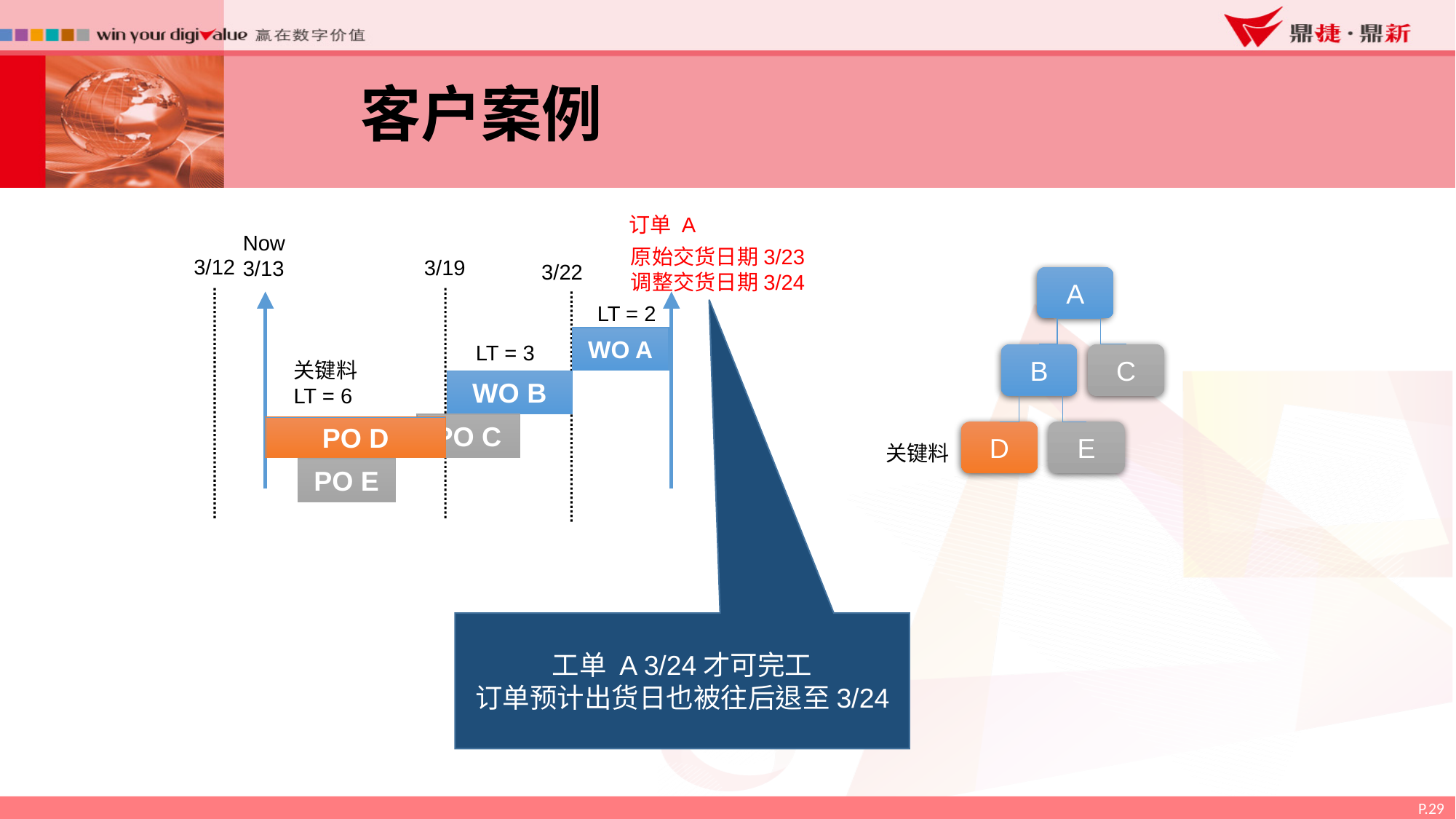

客户案例

订单 A
Now
3/13
原始交货日期3/23
调整交货日期3/24
3/12
3/19
3/22
A

LT = 2
WO A
LT = 3
B
C
关键料
LT = 6
WO B
PO C
PO D
D
E
关键料
PO E
工单 A 3/24才可完工
订单预计出货日也被往后退至3/24